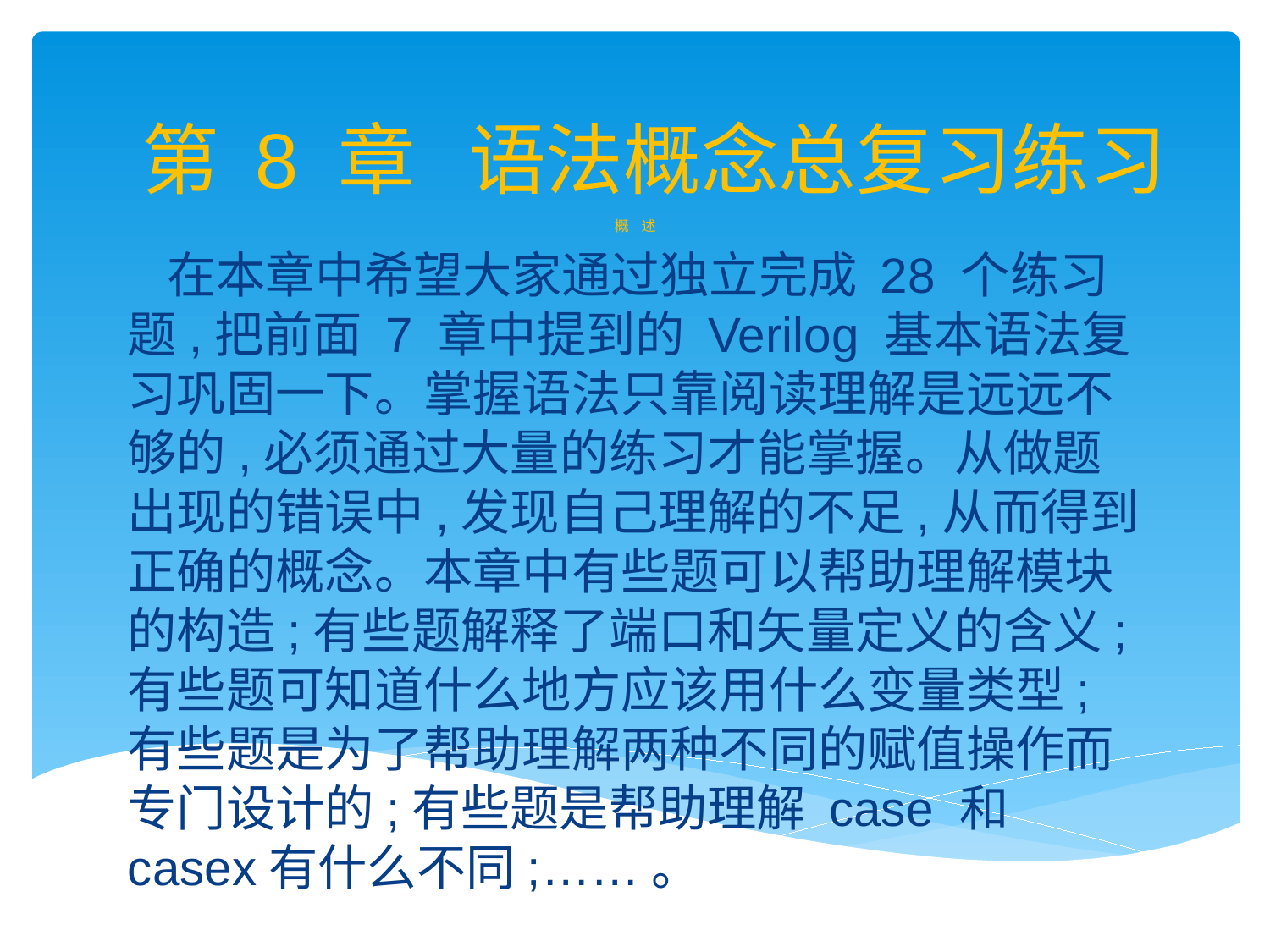

# 第 8 章   语法概念总复习练习
概    述
    在本章中希望大家通过独立完成 28 个练习题,把前面 7 章中提到的 Verilog 基本语法复习巩固一下。掌握语法只靠阅读理解是远远不够的,必须通过大量的练习才能掌握。从做题出现的错误中,发现自己理解的不足,从而得到正确的概念。本章中有些题可以帮助理解模块的构造;有些题解释了端口和矢量定义的含义;有些题可知道什么地方应该用什么变量类型;有些题是为了帮助理解两种不同的赋值操作而专门设计的;有些题是帮助理解 case 和 casex有什么不同;……。